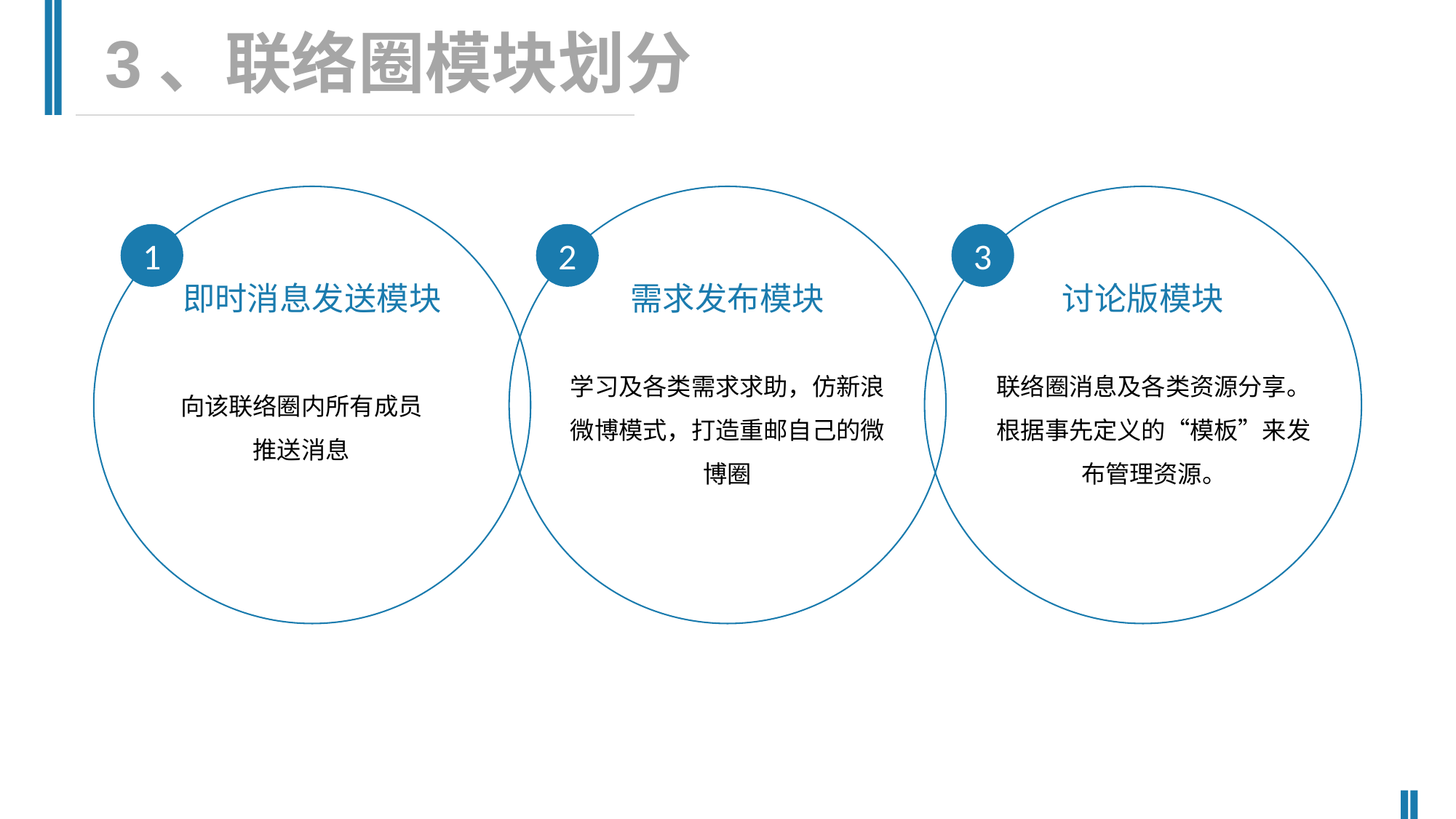

3、联络圈模块划分

1
2
3
即时消息发送模块
需求发布模块
讨论版模块
学习及各类需求求助，仿新浪微博模式，打造重邮自己的微博圈
联络圈消息及各类资源分享。根据事先定义的“模板”来发布管理资源。
向该联络圈内所有成员推送消息